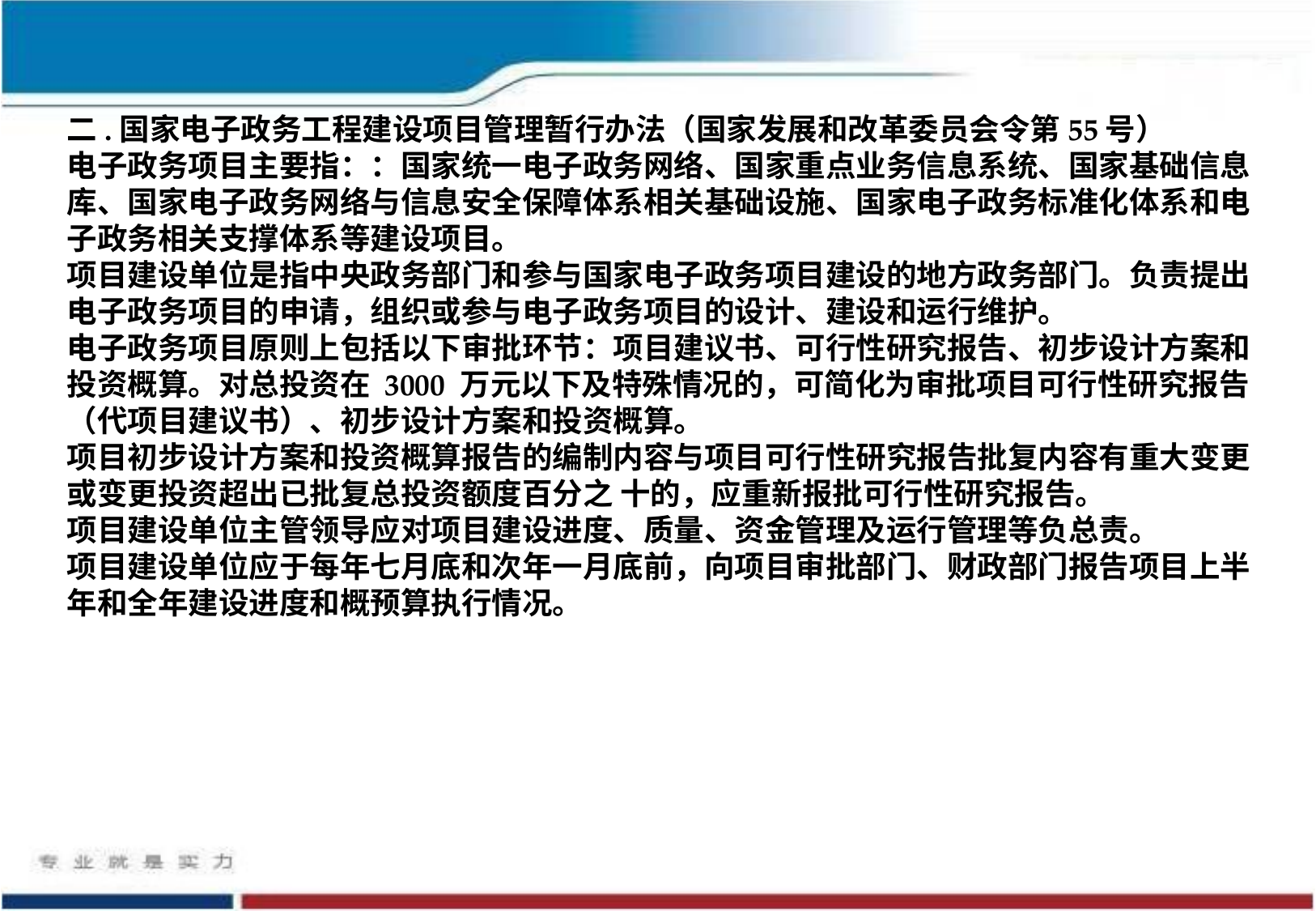

二.国家电子政务工程建设项目管理暂行办法（国家发展和改革委员会令第55号）
电子政务项目主要指：：国家统一电子政务网络、国家重点业务信息系统、国家基础信息库、国家电子政务网络与信息安全保障体系相关基础设施、国家电子政务标准化体系和电子政务相关支撑体系等建设项目。
项目建设单位是指中央政务部门和参与国家电子政务项目建设的地方政务部门。负责提出电子政务项目的申请，组织或参与电子政务项目的设计、建设和运行维护。
电子政务项目原则上包括以下审批环节：项目建议书、可行性研究报告、初步设计方案和投资概算。对总投资在 3000 万元以下及特殊情况的，可简化为审批项目可行性研究报告（代项目建议书）、初步设计方案和投资概算。
项目初步设计方案和投资概算报告的编制内容与项目可行性研究报告批复内容有重大变更或变更投资超出已批复总投资额度百分之 十的，应重新报批可行性研究报告。
项目建设单位主管领导应对项目建设进度、质量、资金管理及运行管理等负总责。
项目建设单位应于每年七月底和次年一月底前，向项目审批部门、财政部门报告项目上半年和全年建设进度和概预算执行情况。